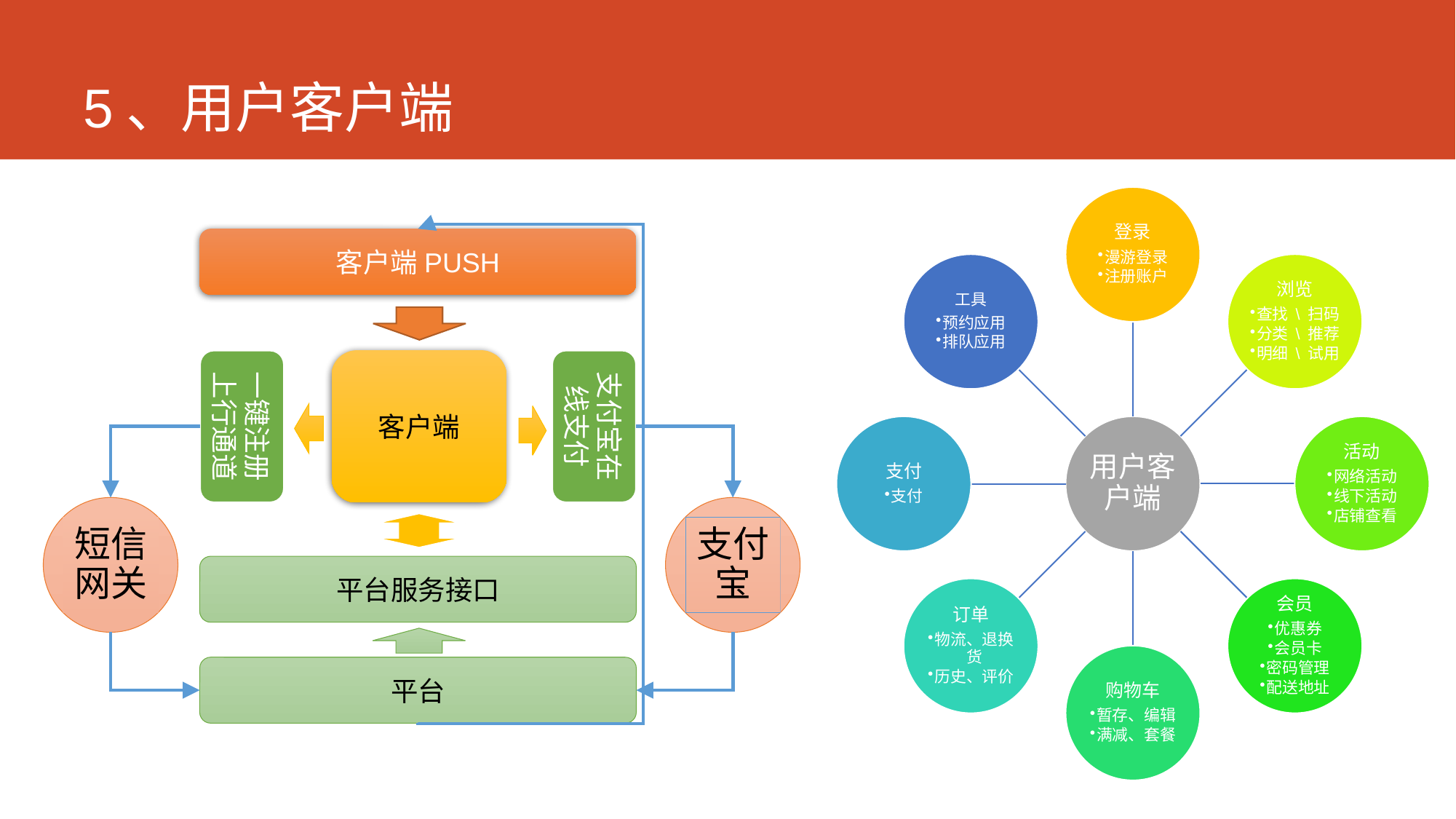

# 5、用户客户端
用户客户端

登录
漫游登录
注册账户

浏览
查找 \ 扫码
分类 \ 推荐
明细 \ 试用

活动
网络活动
线下活动
店铺查看

会员
优惠券
会员卡
密码管理
配送地址

购物车
暂存、编辑
满减、套餐

订单
物流、退换货
历史、评价

支付
支付

工具
预约应用
排队应用
客户端PUSH

一键注册上行通道
客户端
支付宝在线支付

短信网关

支付宝
平台服务接口

平台